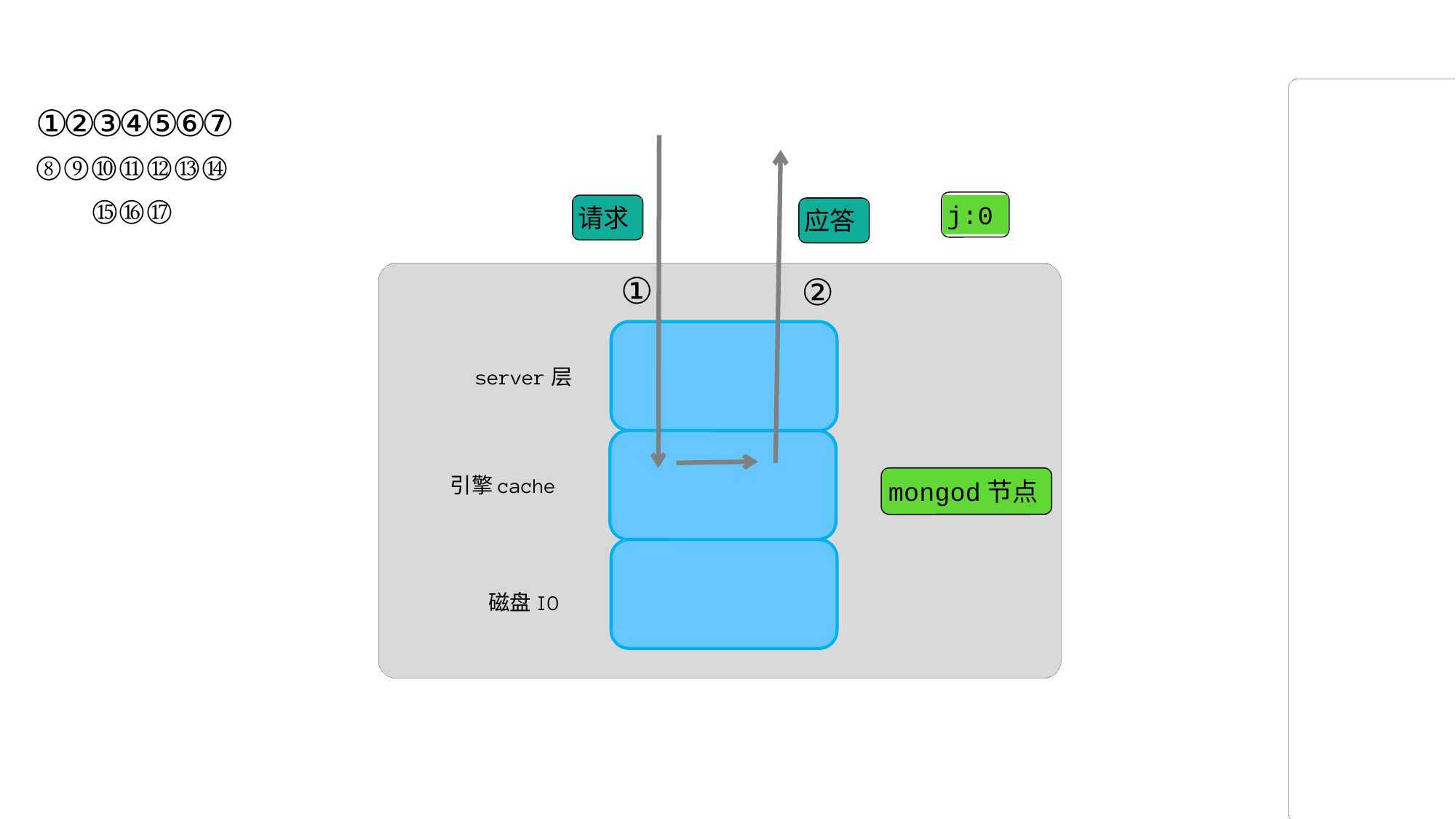

①②③④⑤⑥⑦⑧⑨⑩⑪⑫⑬⑭⑮⑯⑰

j:0

请求

应答
①

②

server层

oplog同步

引擎cache

mongod节点

磁盘IO